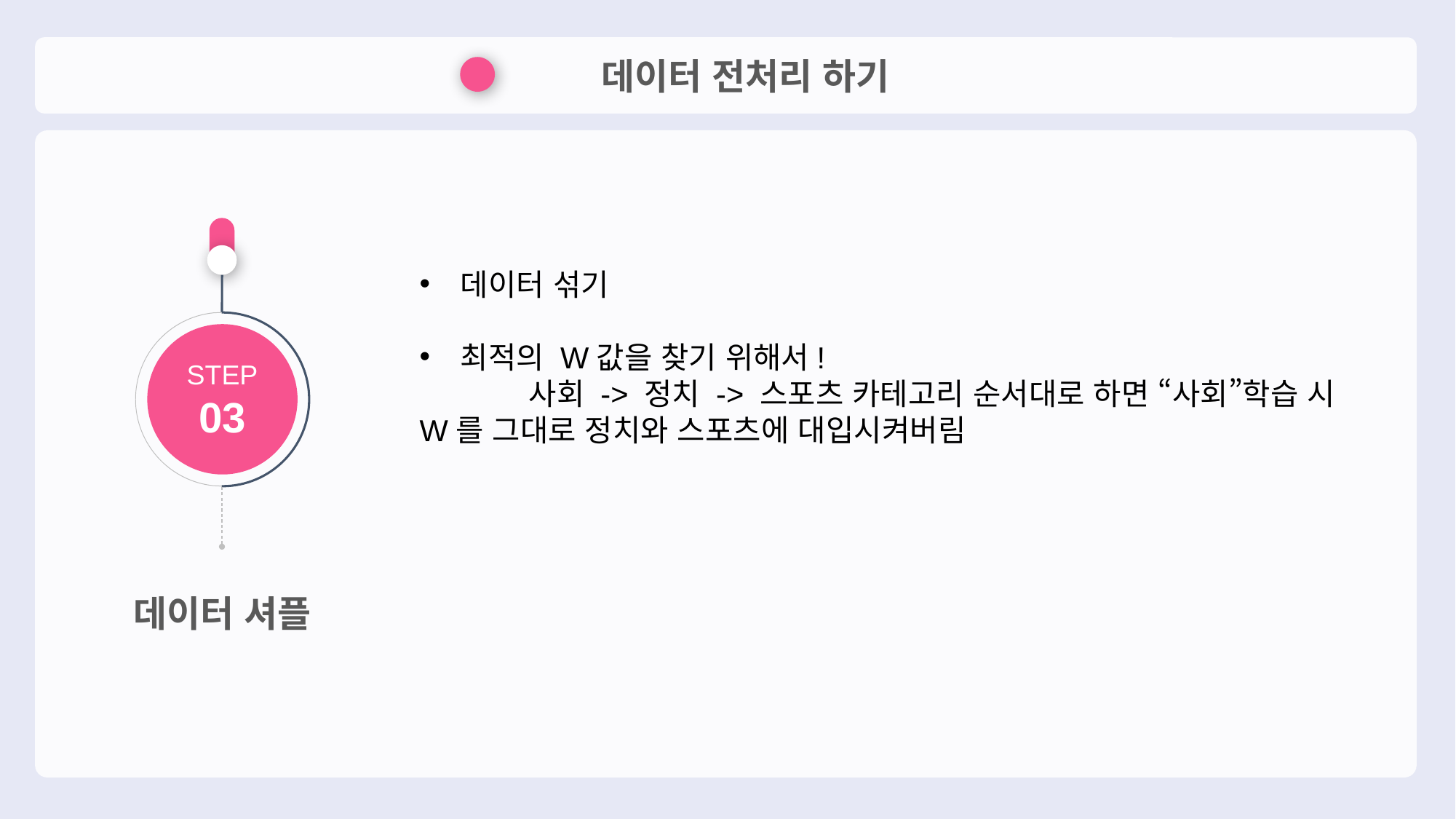

데이터 전처리 하기

데이터 섞기

최적의 W값을 찾기 위해서!
	사회 -> 정치 -> 스포츠 카테고리 순서대로 하면 “사회”학습 시 	W를 그대로 정치와 스포츠에 대입시켜버림

STEP
03
데이터 셔플